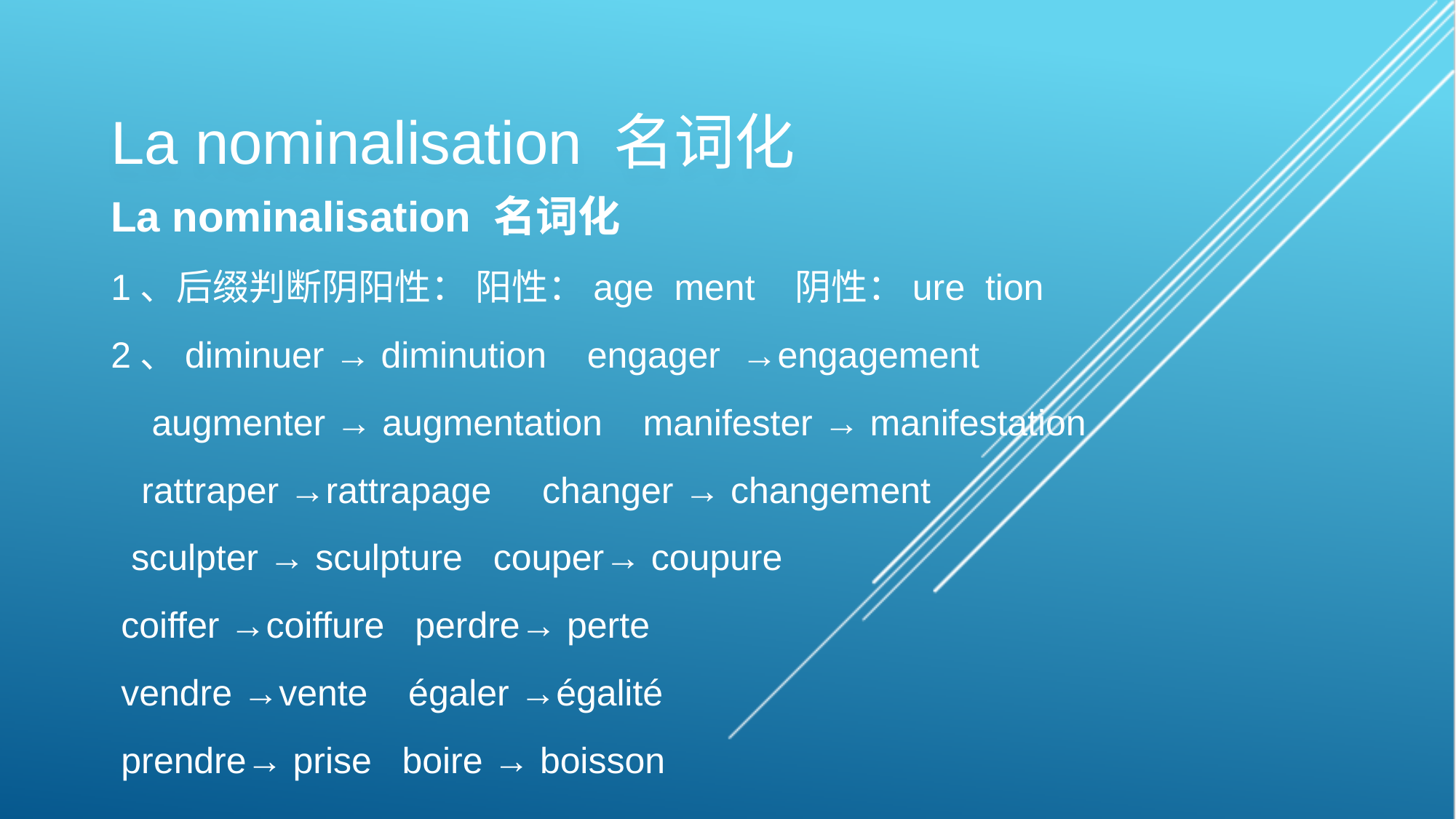

# La nominalisation 名词化
La nominalisation 名词化
1、后缀判断阴阳性： 阳性：age  ment   阴性：ure  tion
2、diminuer → diminution    engager  →engagement
    augmenter → augmentation    manifester → manifestation
   rattraper →rattrapage     changer → changement
  sculpter → sculpture   couper→ coupure
 coiffer →coiffure   perdre→ perte
 vendre →vente    égaler →égalité
 prendre→ prise   boire → boisson